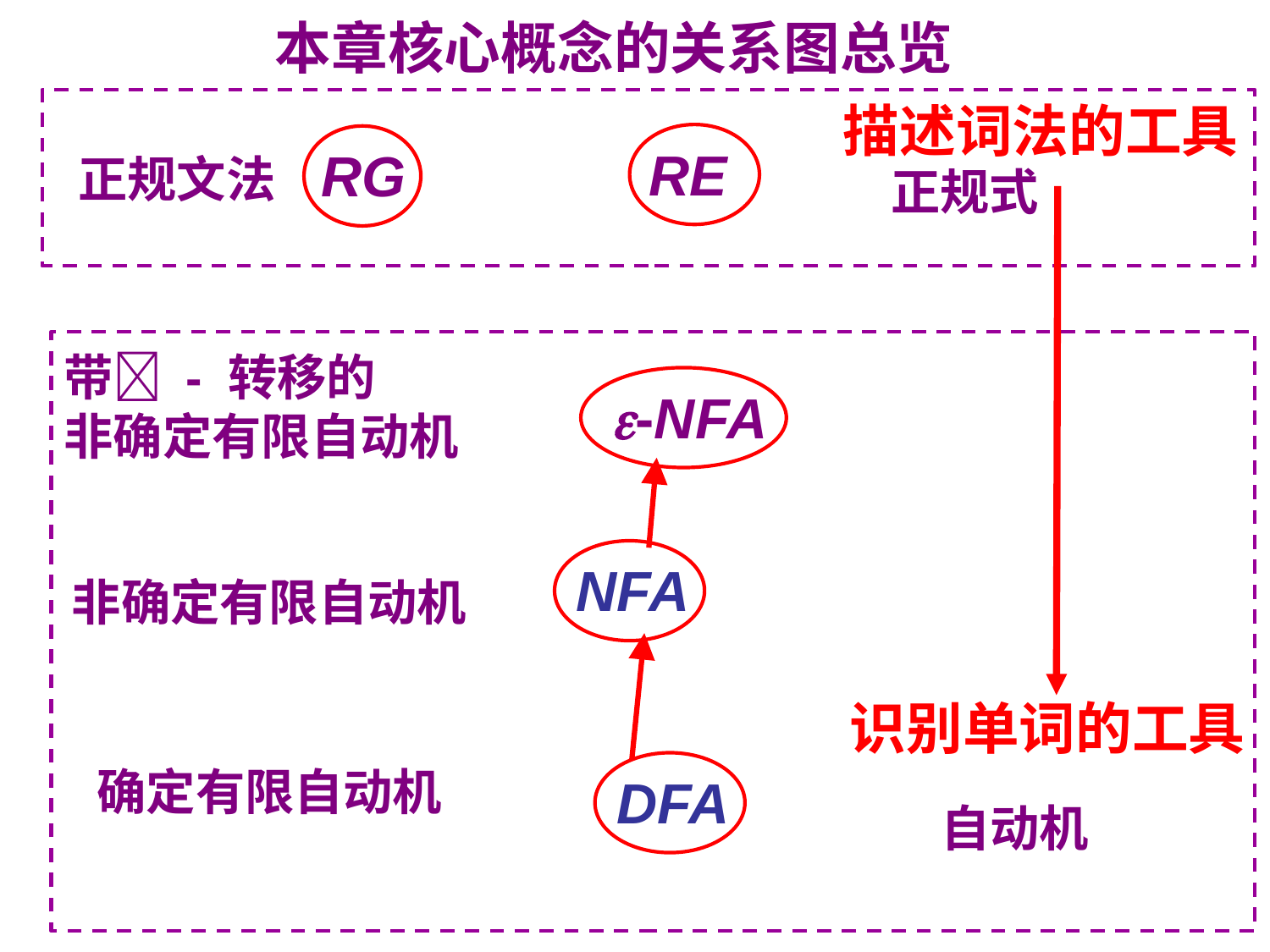

本章核心概念的关系图总览
                                        		 描述词法的工具

RE
RG
正规文法
正规式

带ε - 转移的
非确定有限自动机
ε-NFA
NFA
非确定有限自动机
识别单词的工具
DFA
确定有限自动机
自动机